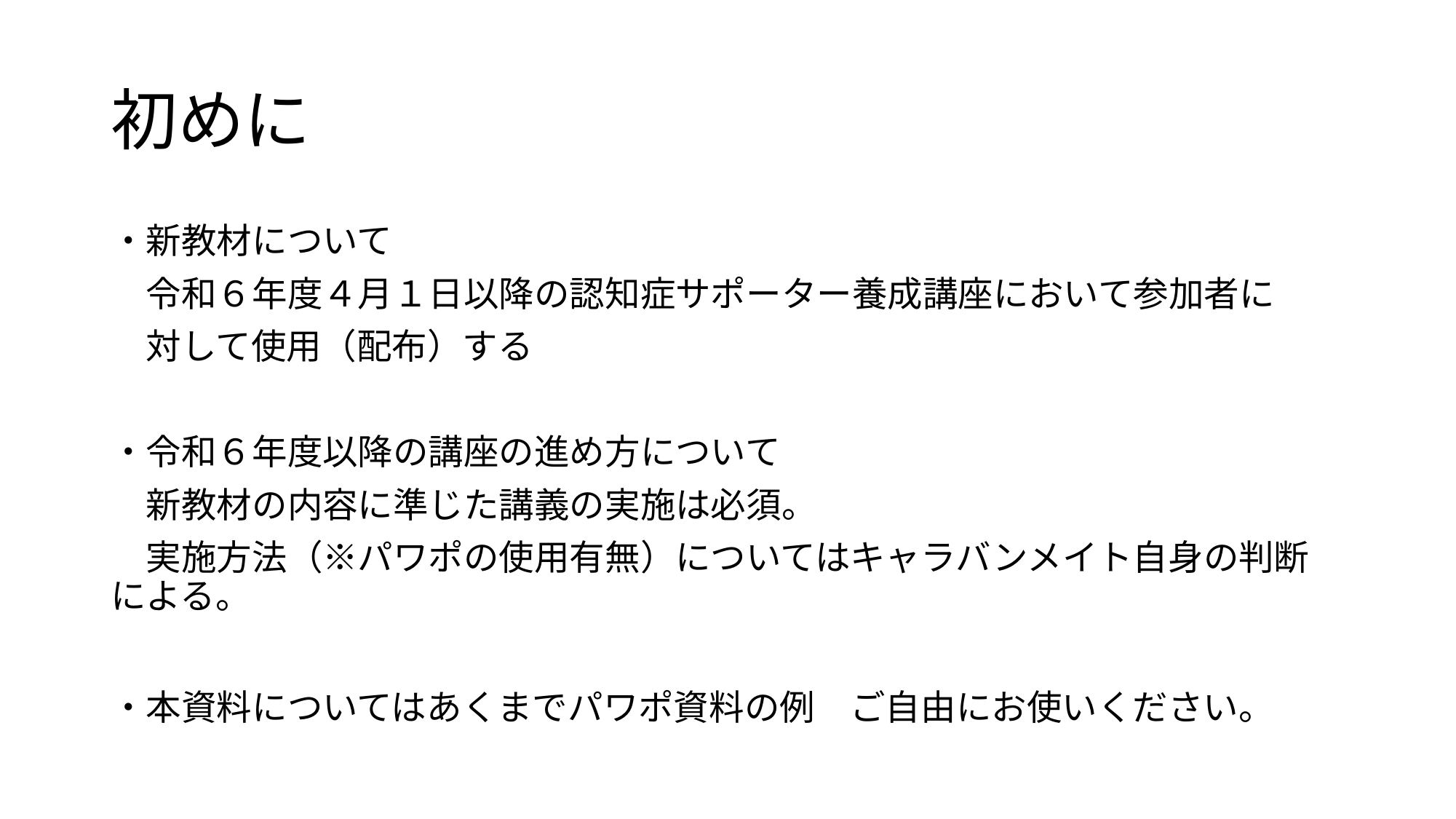

# 初めに
・新教材について
　令和６年度４月１日以降の認知症サポーター養成講座において参加者に
　対して使用（配布）する

・令和６年度以降の講座の進め方について
　新教材の内容に準じた講義の実施は必須。
　実施方法（※パワポの使用有無）についてはキャラバンメイト自身の判断による。

・本資料についてはあくまでパワポ資料の例　ご自由にお使いください。